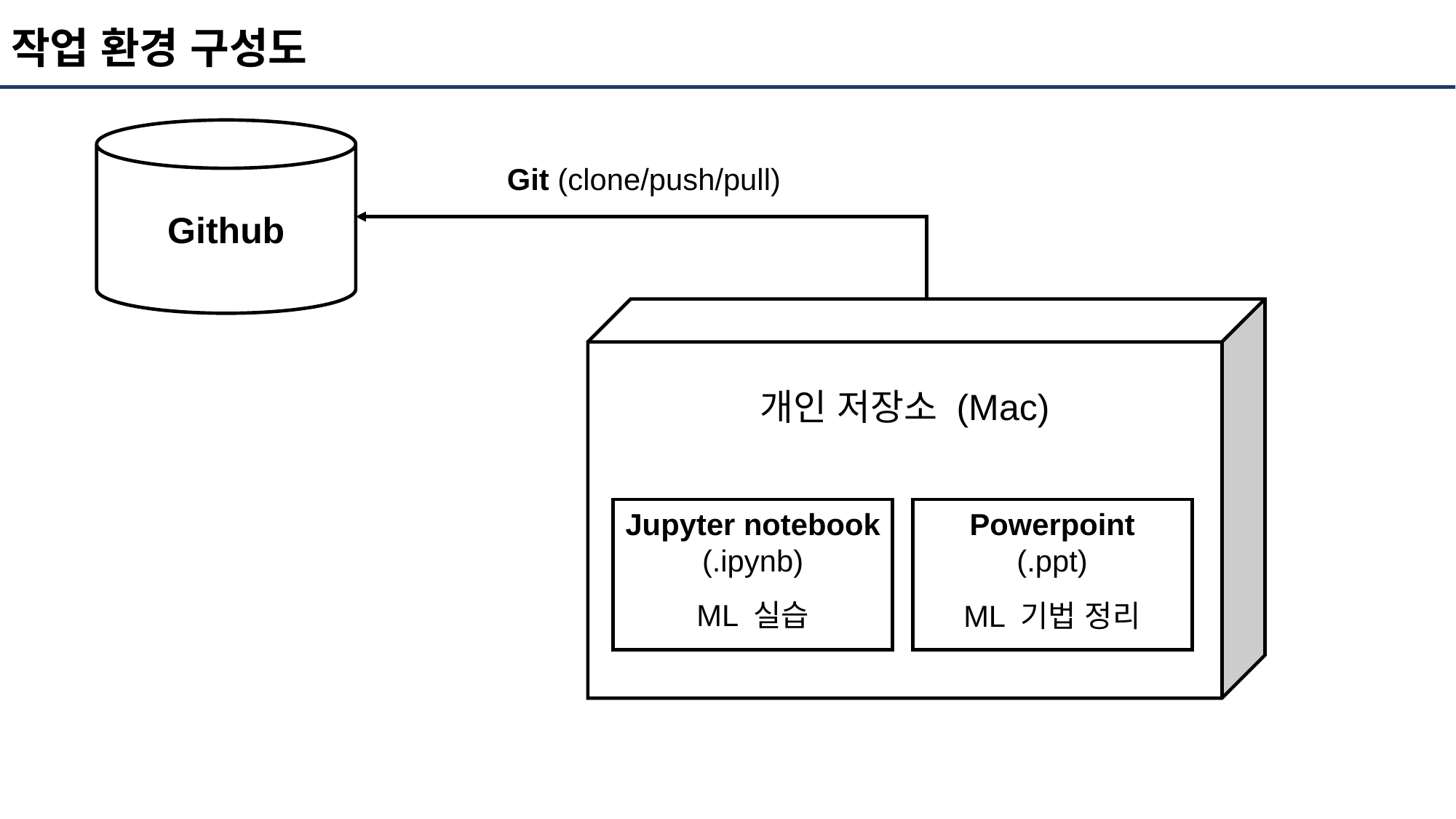

# 작업 환경 구성도
Github
Git (clone/push/pull)

개인 저장소 (Mac)
Jupyter notebook
(.ipynb)

ML 실습
Powerpoint
(.ppt)

ML 기법 정리